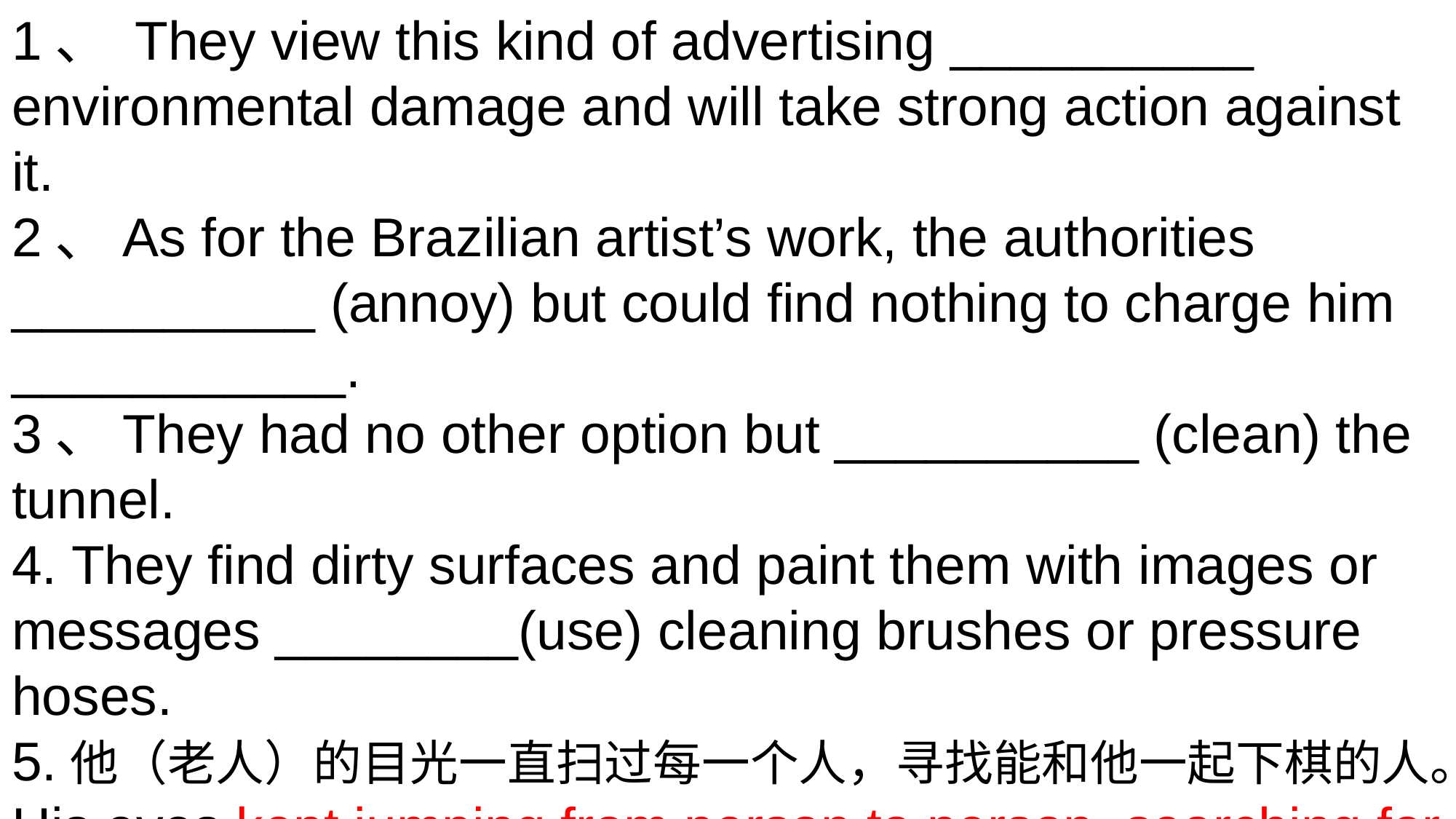

1、 They view this kind of advertising __________ environmental damage and will take strong action against it.
2、As for the Brazilian artist’s work, the authorities __________ (annoy) but could find nothing to charge him ___________.
3、They had no other option but __________ (clean) the tunnel.
4. They find dirty surfaces and paint them with images or messages ________(use) cleaning brushes or pressure hoses.
5.他（老人）的目光一直扫过每一个人，寻找能和他一起下棋的人。
His eyes kept jumping from person to person, searching for someone to join him for a game of chess.